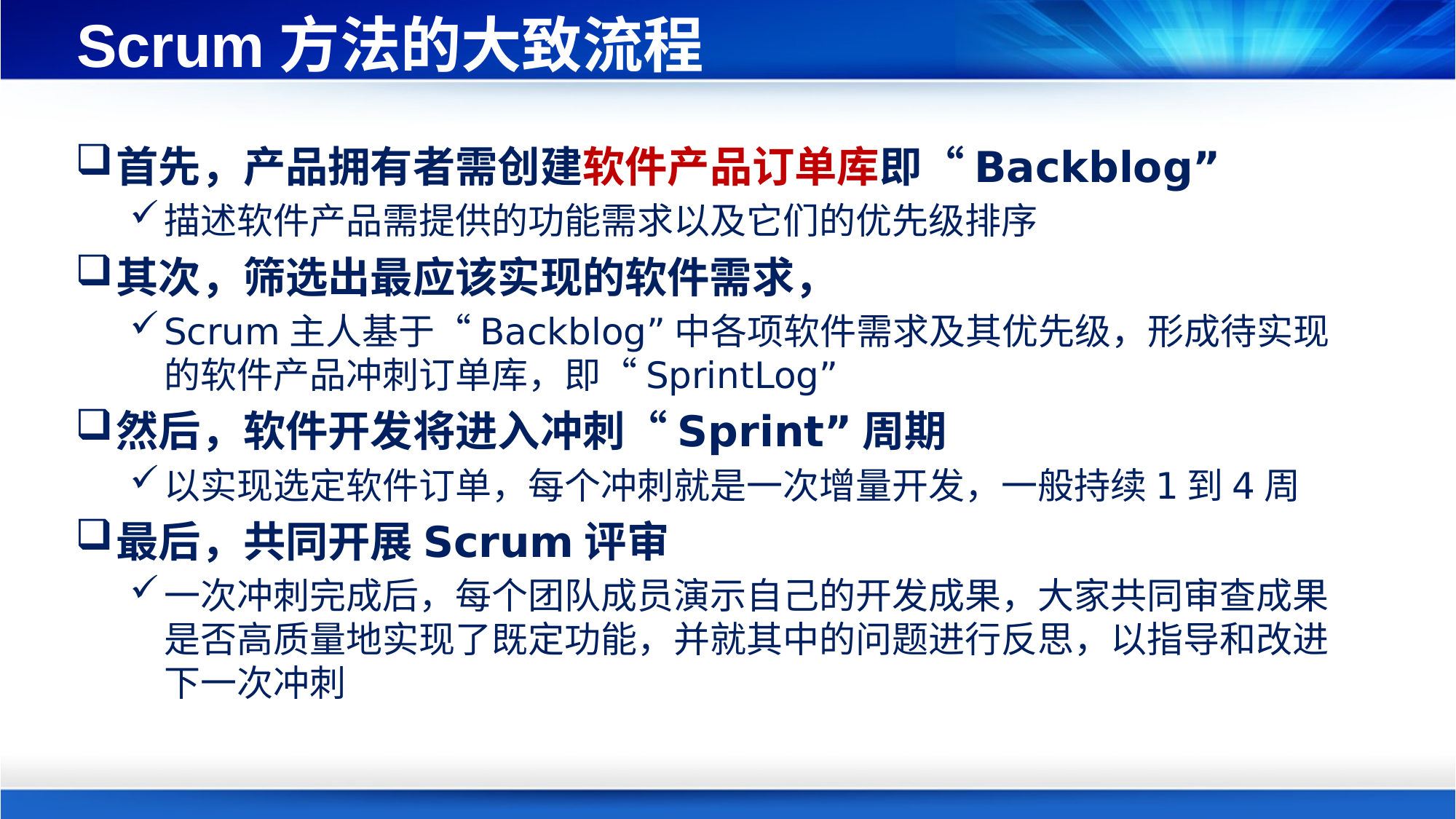

# Scrum方法的大致流程
首先，产品拥有者需创建软件产品订单库即“Backblog”
描述软件产品需提供的功能需求以及它们的优先级排序
其次，筛选出最应该实现的软件需求，
Scrum主人基于“Backblog”中各项软件需求及其优先级，形成待实现的软件产品冲刺订单库，即“SprintLog”
然后，软件开发将进入冲刺“Sprint”周期
以实现选定软件订单，每个冲刺就是一次增量开发，一般持续1到4周
最后，共同开展Scrum评审
一次冲刺完成后，每个团队成员演示自己的开发成果，大家共同审查成果是否高质量地实现了既定功能，并就其中的问题进行反思，以指导和改进下一次冲刺